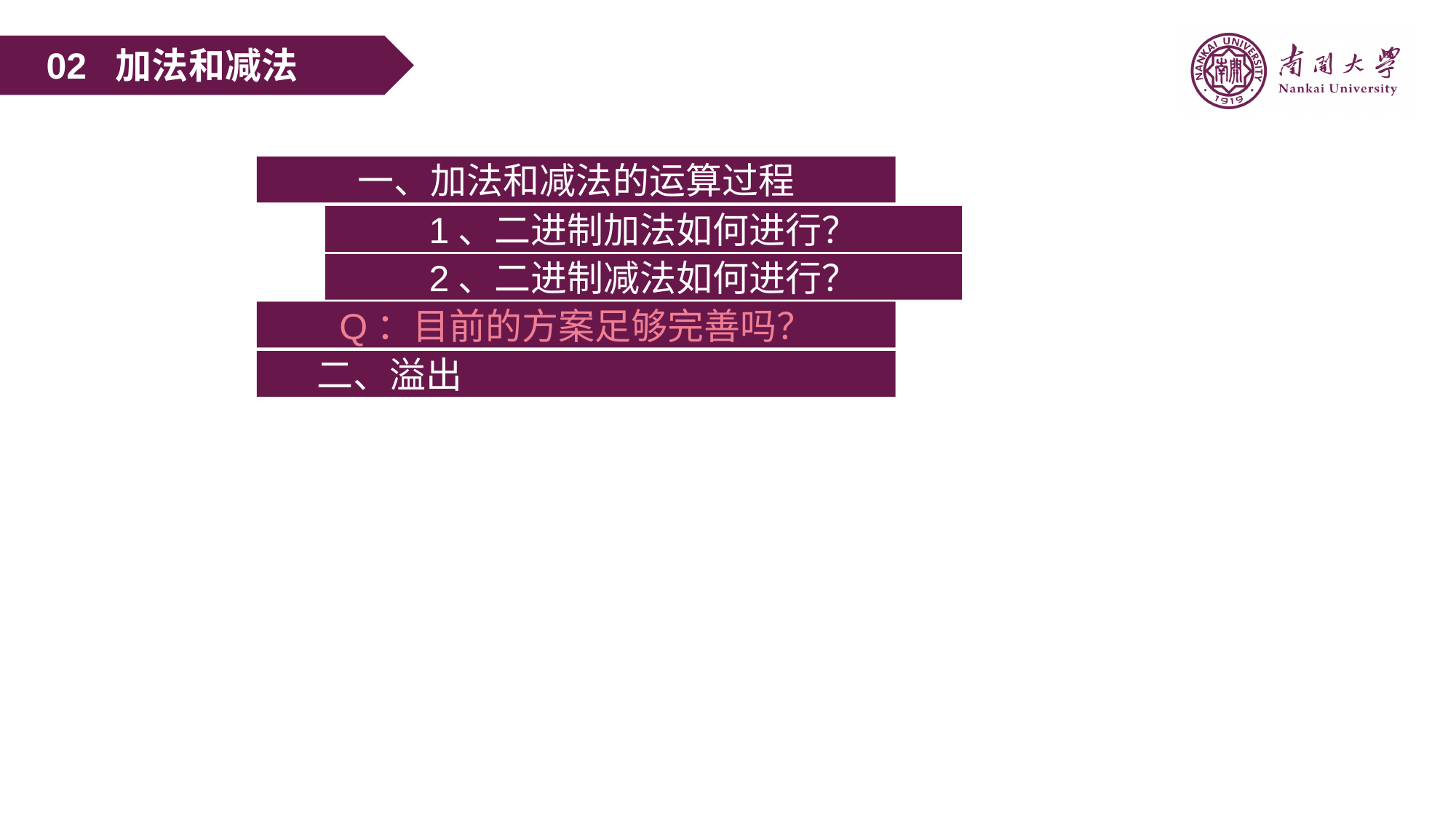

02  加法和减法
一、加法和减法的运算过程
1、二进制加法如何进行？
2、二进制减法如何进行？
Q：目前的方案足够完善吗？
     二、溢出